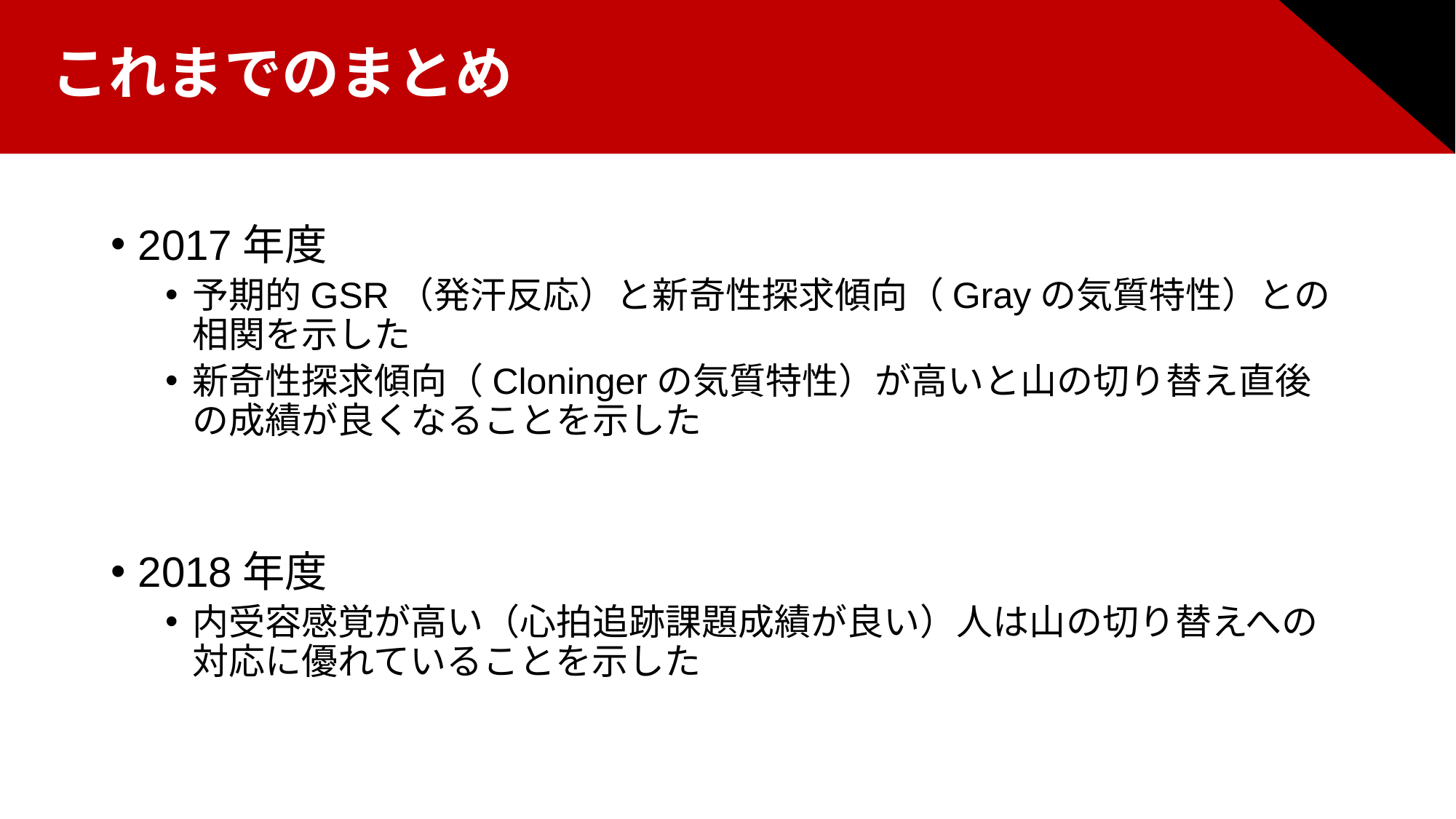

これまでのまとめ
2017年度
予期的GSR（発汗反応）と新奇性探求傾向（Grayの気質特性）との相関を示した
新奇性探求傾向（Cloningerの気質特性）が高いと山の切り替え直後の成績が良くなることを示した

2018年度
内受容感覚が高い（心拍追跡課題成績が良い）人は山の切り替えへの対応に優れていることを示した